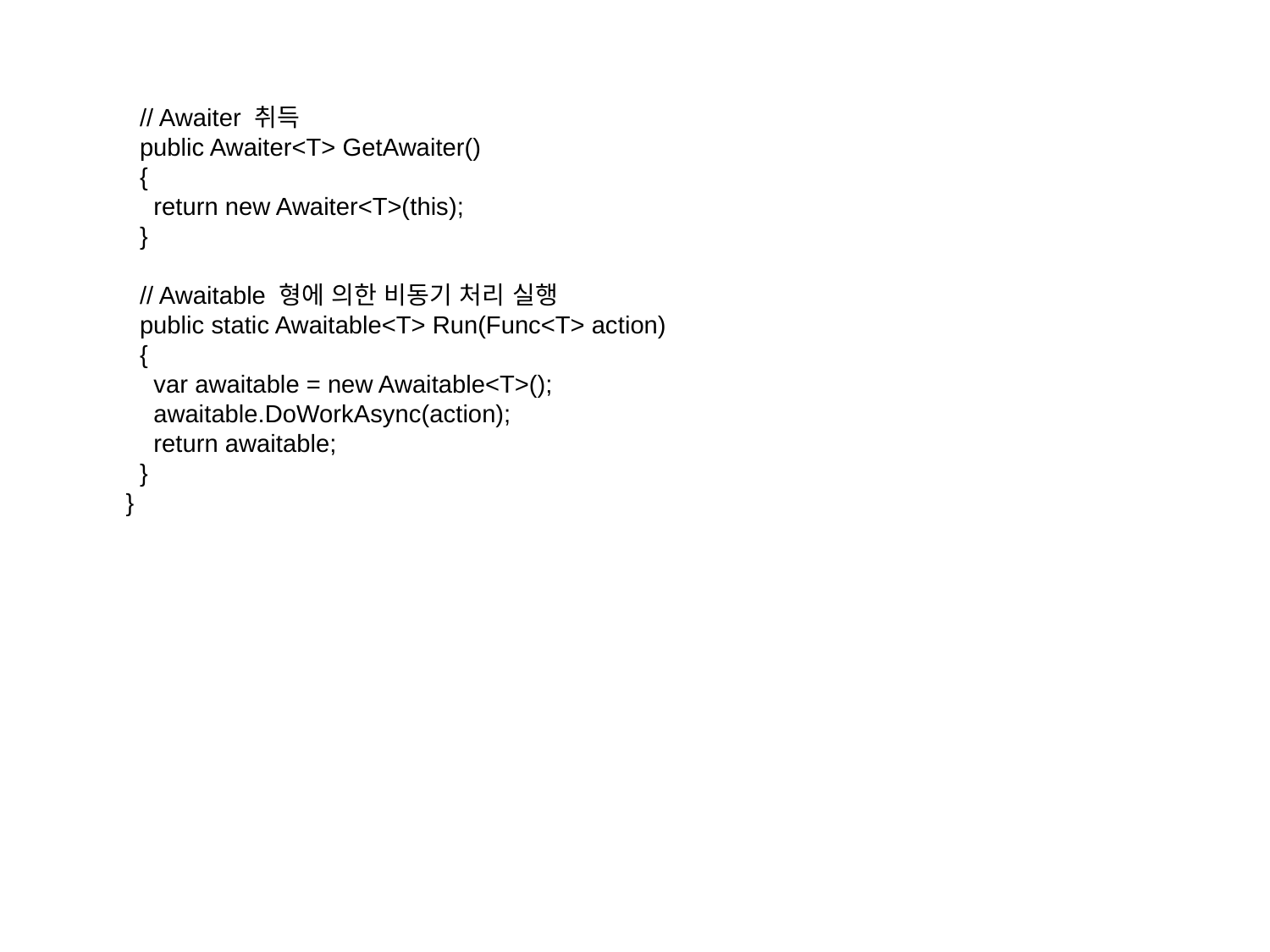

// Awaiter 취득
  public Awaiter<T> GetAwaiter()
  {
    return new Awaiter<T>(this);
  }

  // Awaitable 형에 의한 비동기 처리 실행
  public static Awaitable<T> Run(Func<T> action)
  {
    var awaitable = new Awaitable<T>();
    awaitable.DoWorkAsync(action);
    return awaitable;
  }
}